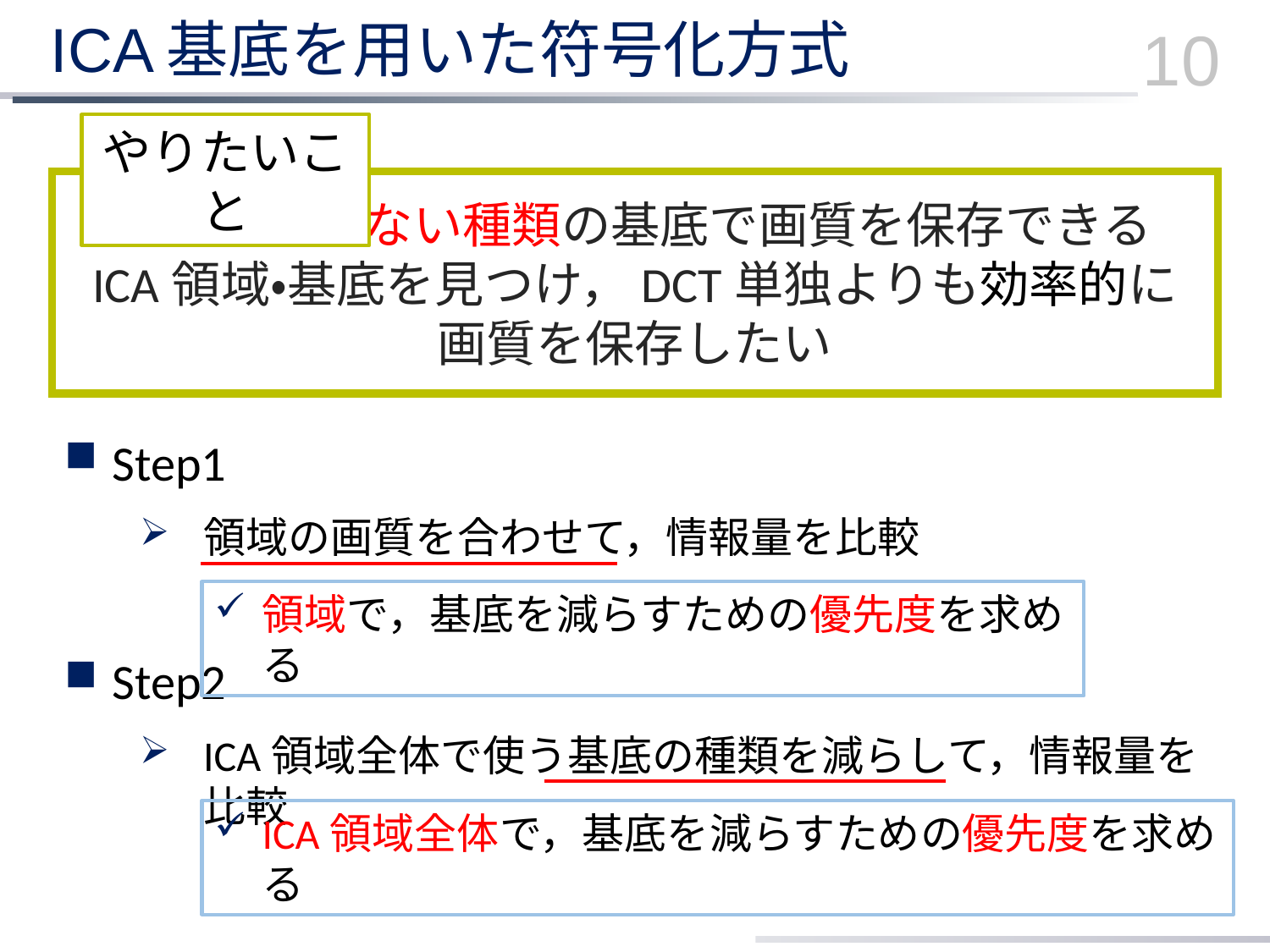

# ICA基底を用いた符号化方式
10
やりたいこと
なるべく少ない種類の基底で画質を保存できる
ICA領域・基底を見つけ，DCT単独よりも効率的に
画質を保存したい
Step1
領域の画質を合わせて，情報量を比較
領域で，基底を減らすための優先度を求める
Step2
ICA領域全体で使う基底の種類を減らして，情報量を比較
ICA領域全体で，基底を減らすための優先度を求める